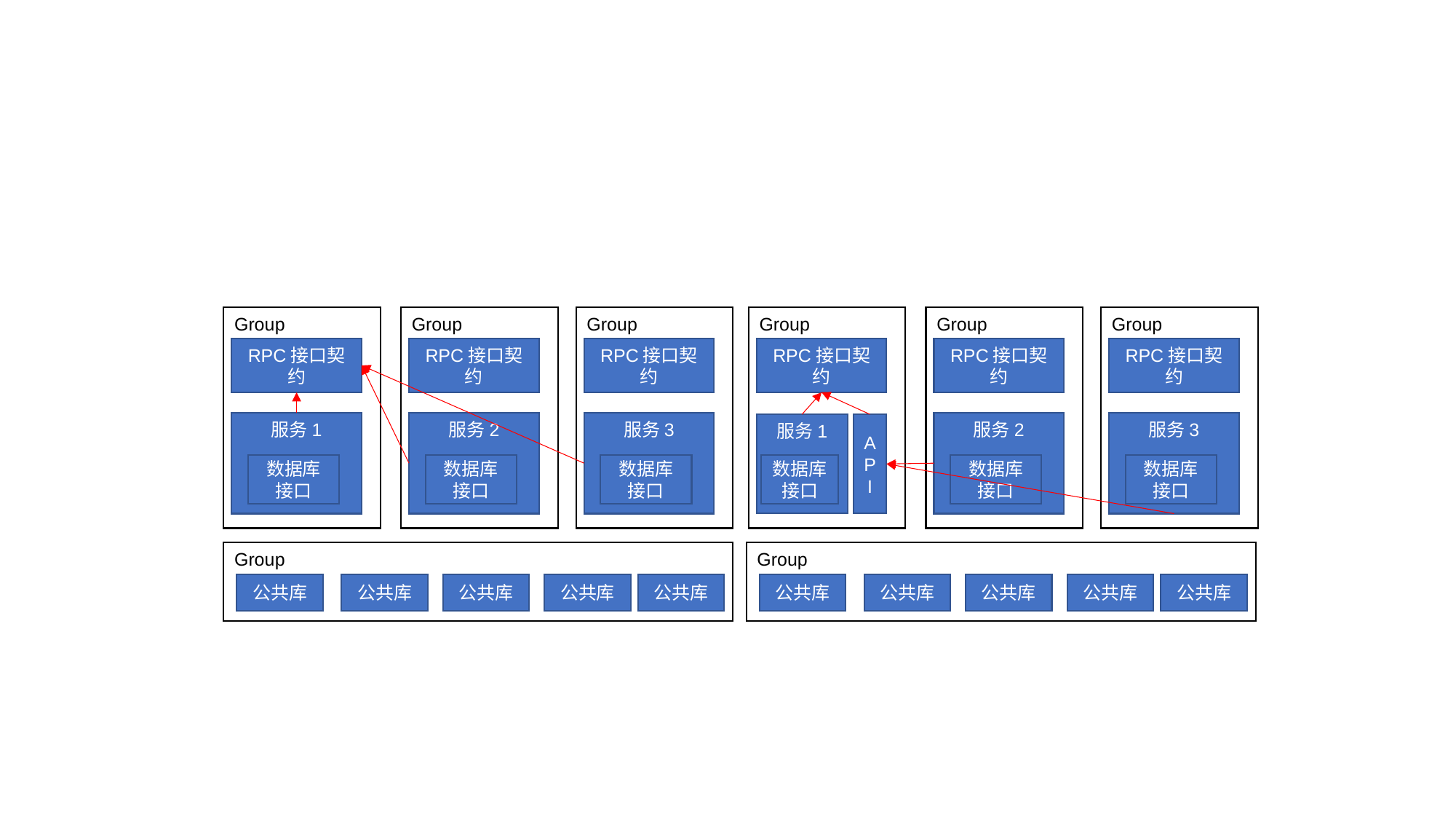

Group
Group
Group
Group
Group
Group
RPC接口契约
RPC接口契约
RPC接口契约
RPC接口契约
RPC接口契约
RPC接口契约
服务1
服务2
服务3
服务2
服务3
服务1
API
数据库接口
数据库接口
数据库接口
数据库接口
数据库接口
数据库接口
Group
Group
公共库
公共库
公共库
公共库
公共库
公共库
公共库
公共库
公共库
公共库